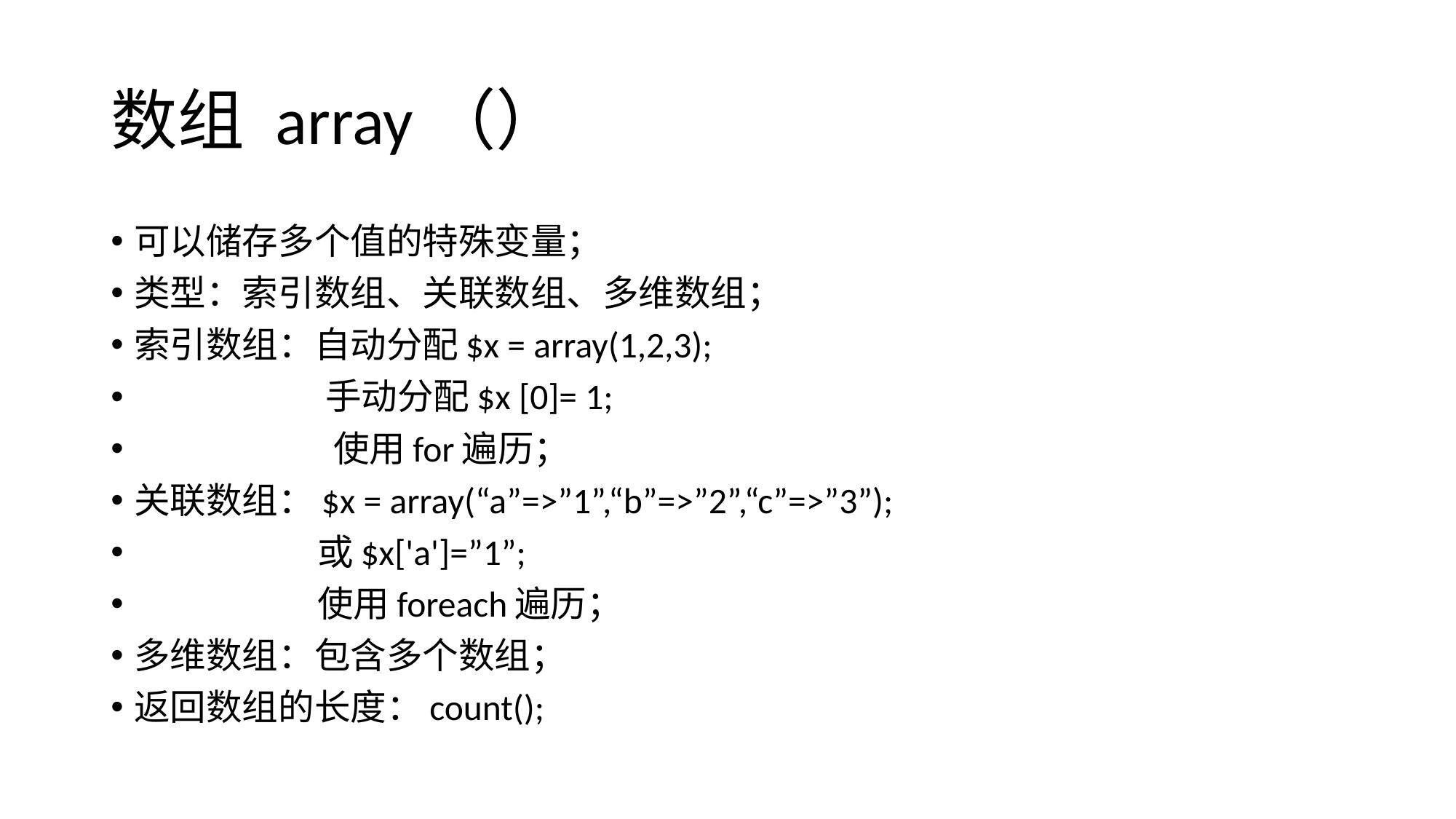

# 数组 array（）
可以储存多个值的特殊变量；
类型：索引数组、关联数组、多维数组；
索引数组：自动分配$x = array(1,2,3);
                       手动分配$x [0]= 1;
                        使用for遍历；
关联数组：$x = array(“a”=>”1”,“b”=>”2”,“c”=>”3”);
                      或$x['a']=”1”;
                      使用foreach遍历；
多维数组：包含多个数组；
返回数组的长度：count();